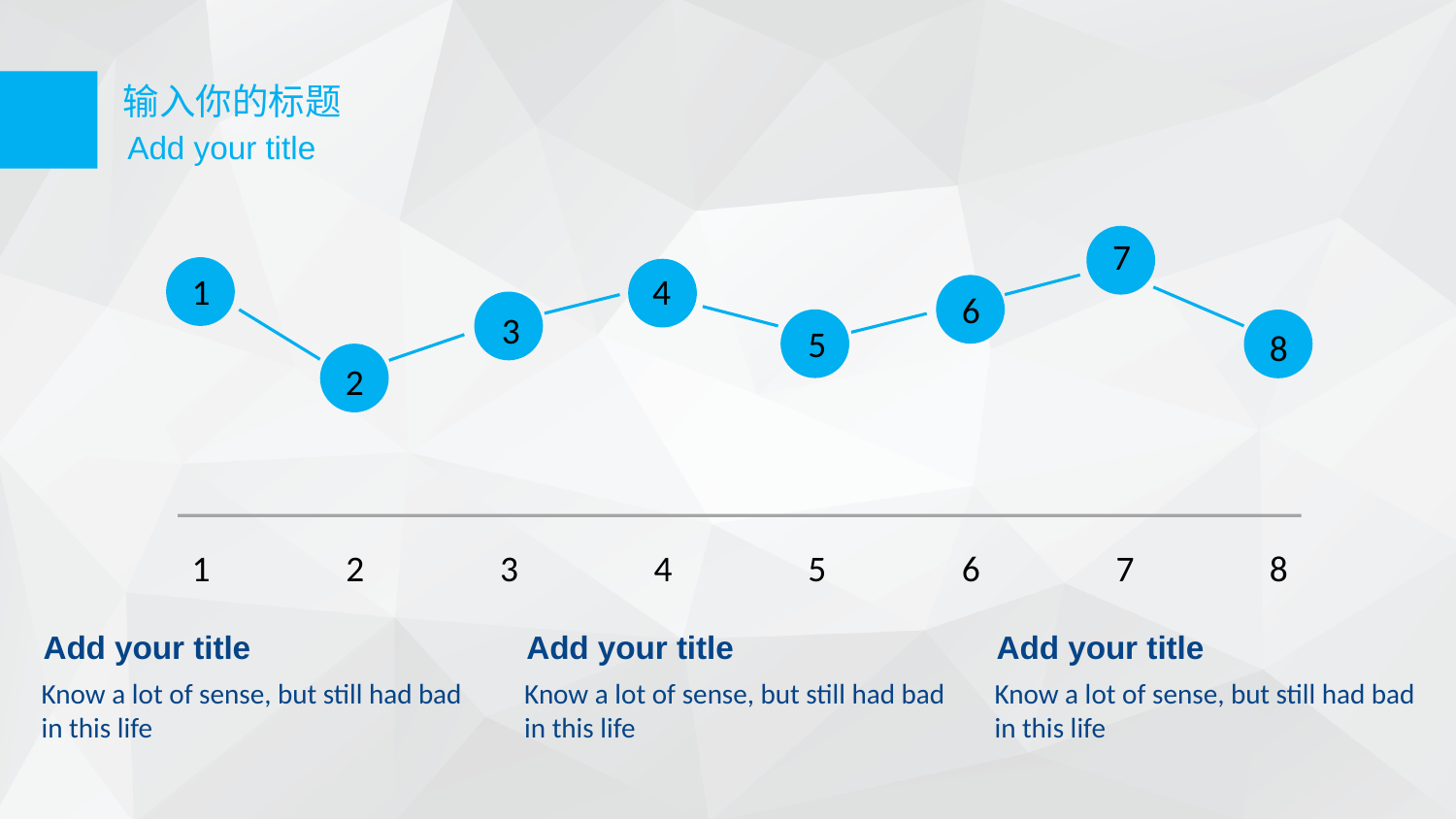

输入你的标题
Add your title

7

1
4

6

3

5
8

2

1
2
3
4
5
6
7
8
Add your title
Know a lot of sense, but still had bad in this life
Add your title
Know a lot of sense, but still had bad in this life
Add your title
Know a lot of sense, but still had bad in this life